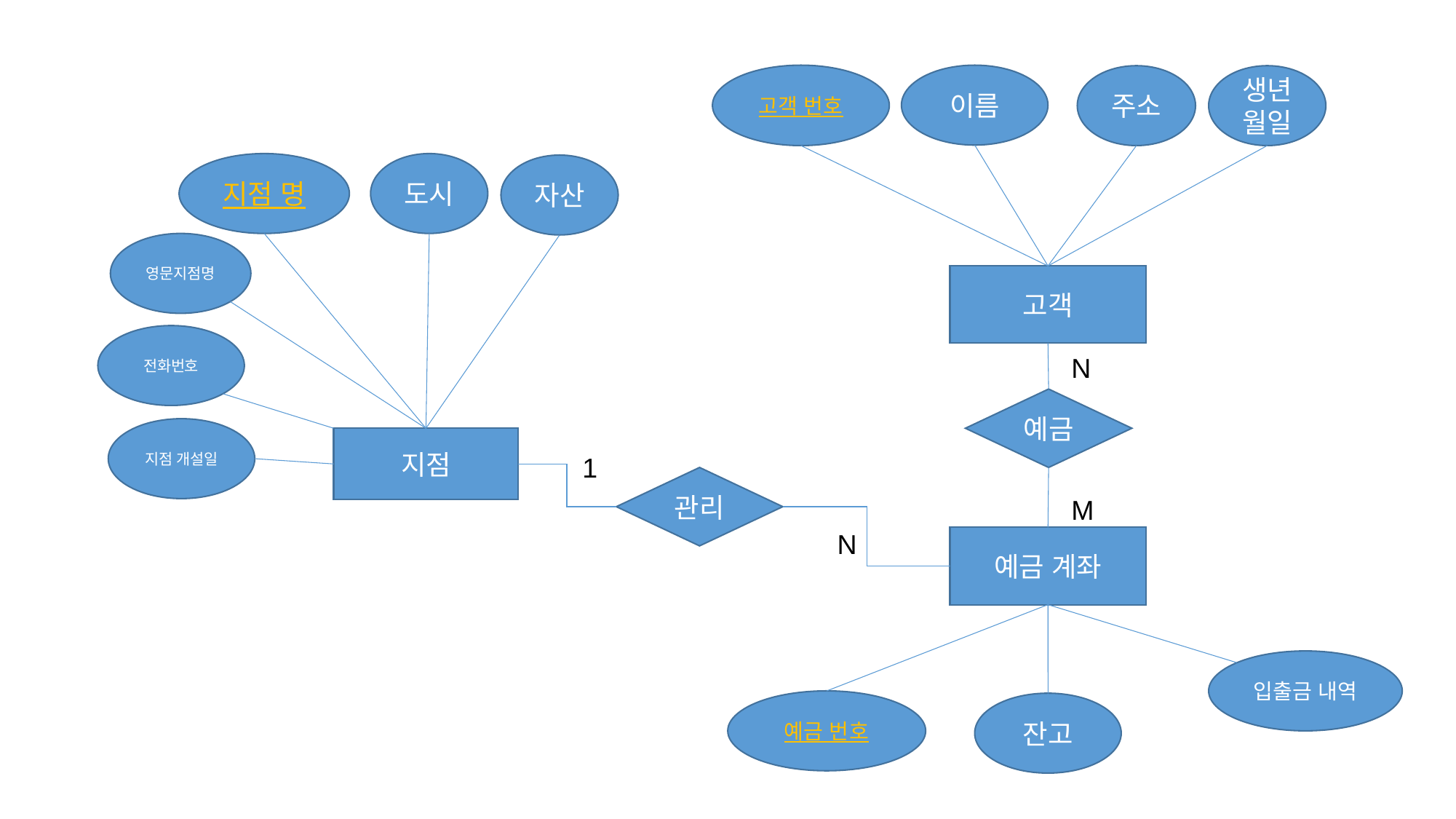

고객 번호
이름
주소
생년월일
지점 명
도시
자산
영문지점명
고객
전화번호
N
예금
지점 개설일
지점
1
관리
M
N
예금 계좌
입출금 내역
예금 번호
잔고